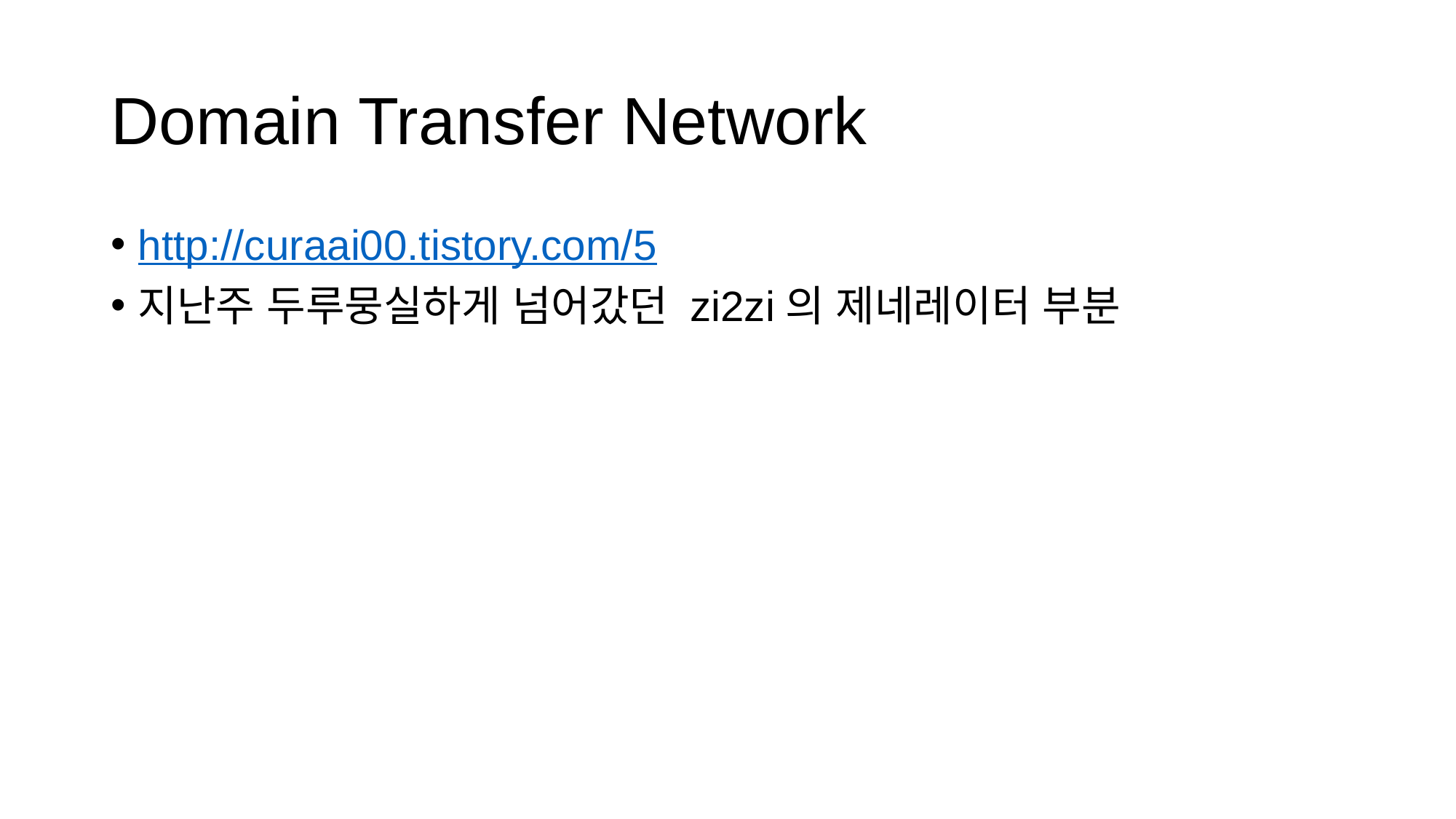

# Domain Transfer Network
http://curaai00.tistory.com/5
지난주 두루뭉실하게 넘어갔던 zi2zi의 제네레이터 부분